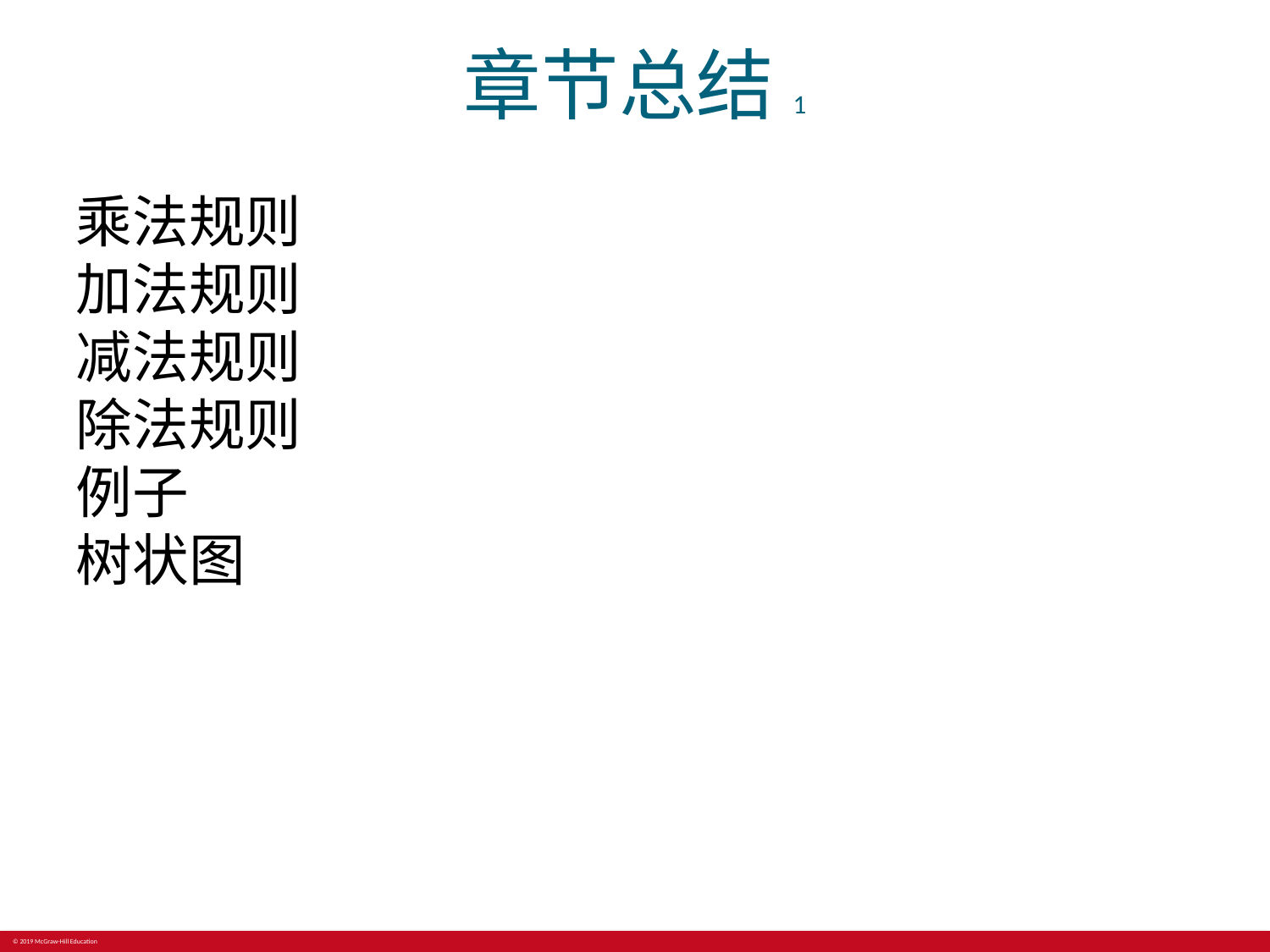

# 章节总结1
乘法规则
加法规则
减法规则
除法规则
例子
树状图